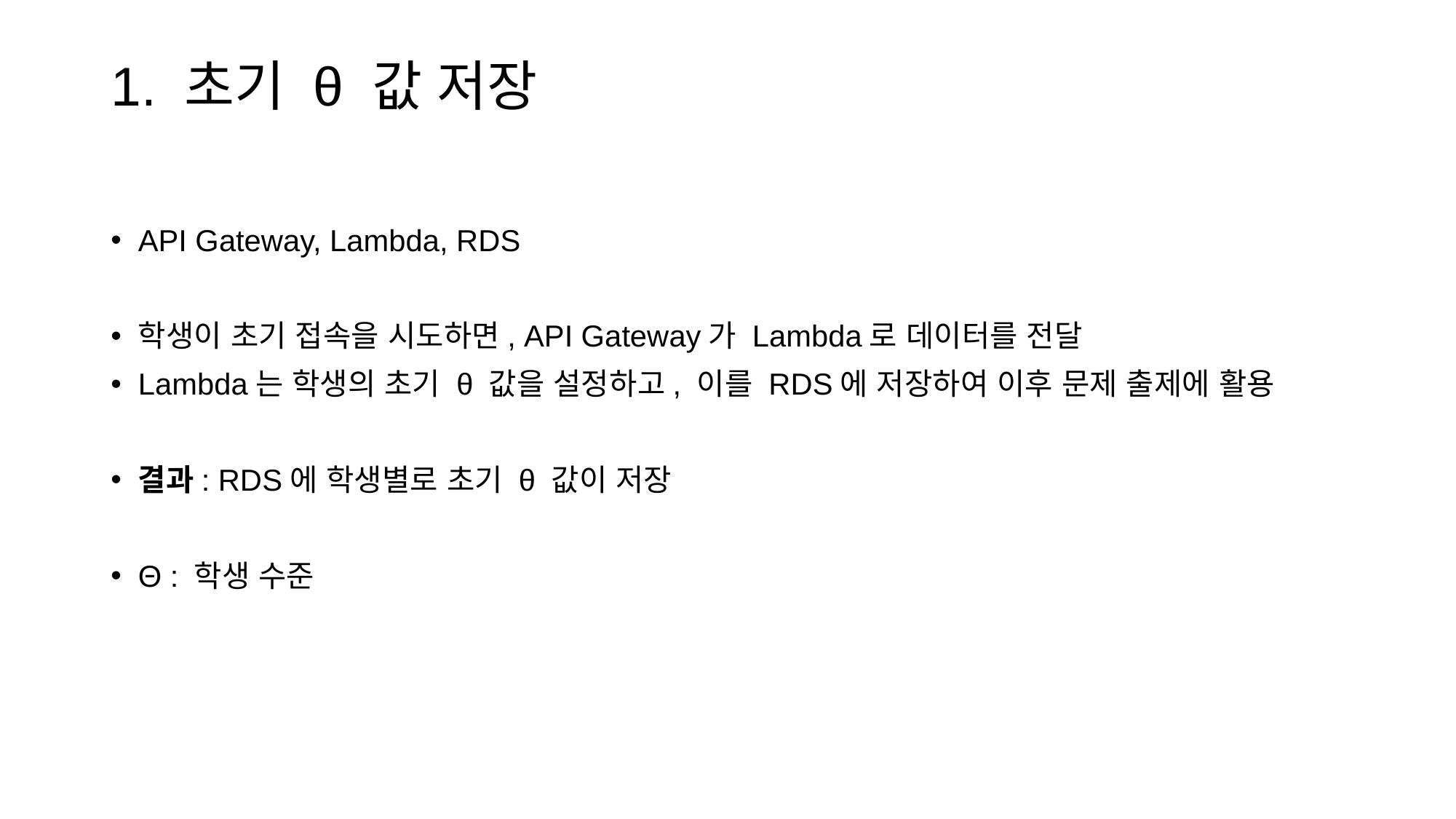

# 1. 초기 θ 값 저장
API Gateway, Lambda, RDS

학생이 초기 접속을 시도하면, API Gateway가 Lambda로 데이터를 전달
Lambda는 학생의 초기 θ 값을 설정하고, 이를 RDS에 저장하여 이후 문제 출제에 활용

결과: RDS에 학생별로 초기 θ 값이 저장

Θ : 학생 수준